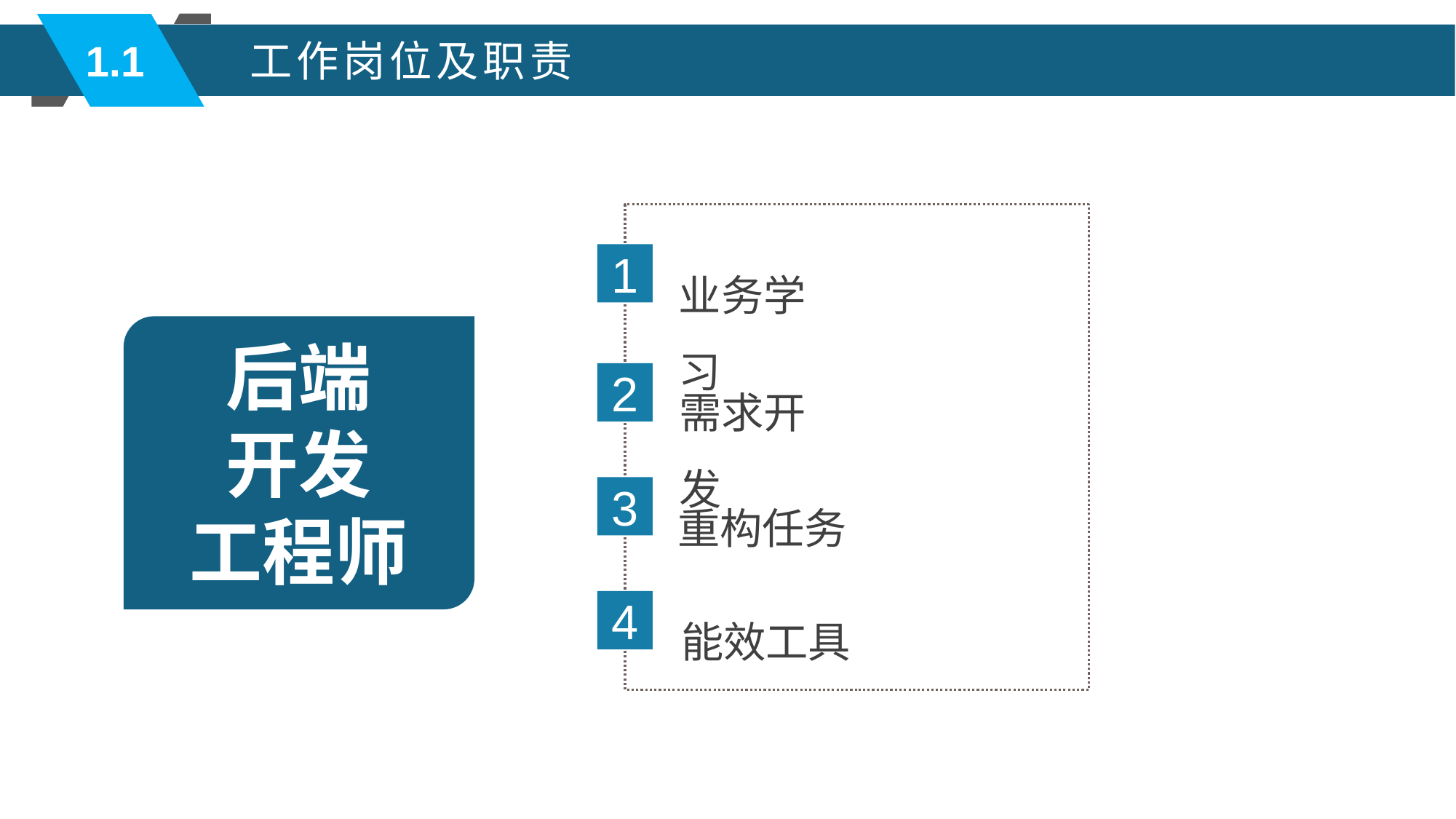

1.1
工作岗位及职责

业务学习
1
后端
开发
工程师
需求开发
2
重构任务

3

能效工具
4